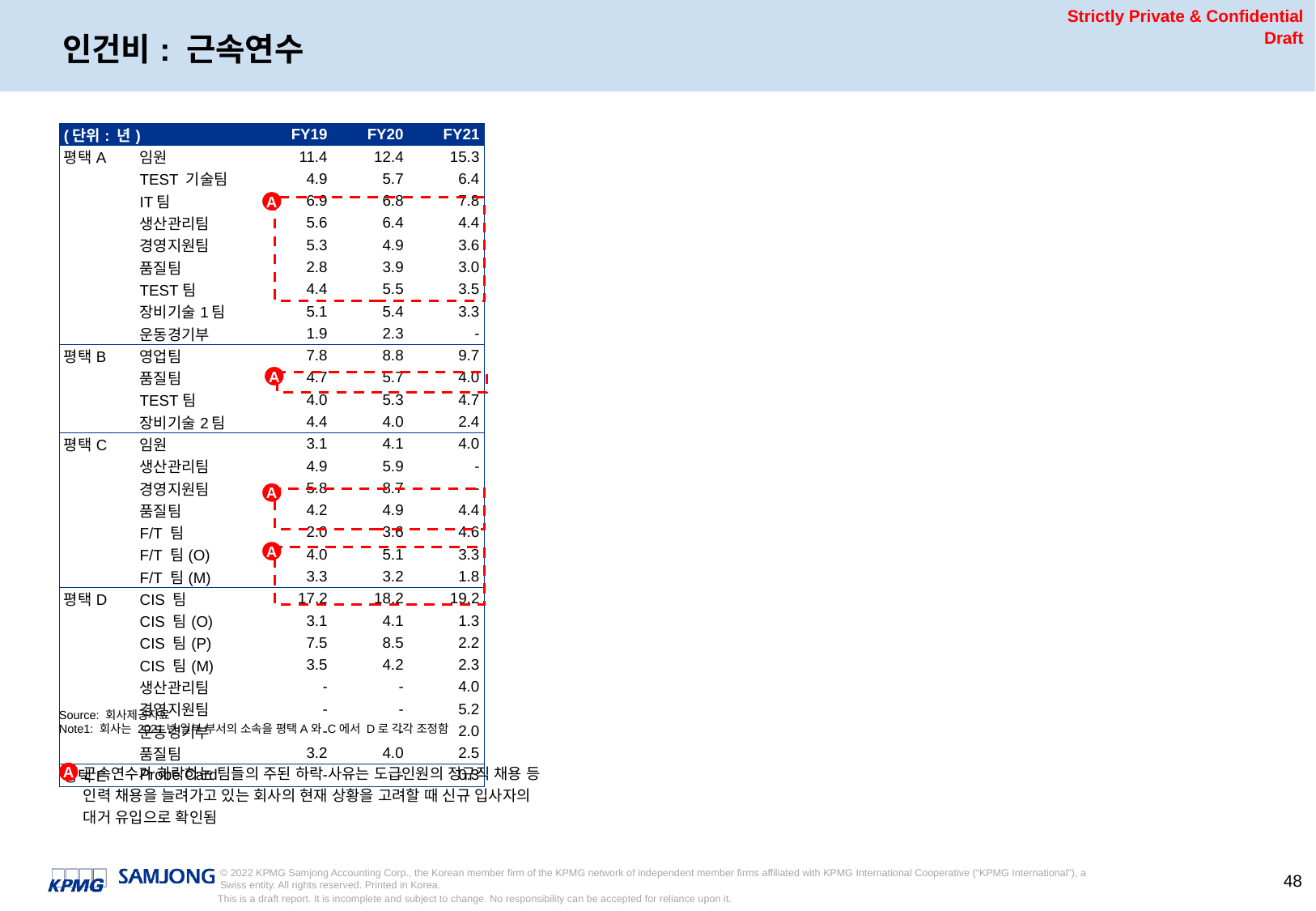

# 인건비: 근속연수
| (단위: 년) |  | FY19 | FY20 | FY21 |
| --- | --- | --- | --- | --- |
| 평택A | 임원 | 11.4 | 12.4 | 15.3 |
|  | TEST 기술팀 | 4.9 | 5.7 | 6.4 |
|  | IT팀 | 6.9 | 6.8 | 7.8 |
|  | 생산관리팀 | 5.6 | 6.4 | 4.4 |
|  | 경영지원팀 | 5.3 | 4.9 | 3.6 |
|  | 품질팀 | 2.8 | 3.9 | 3.0 |
|  | TEST팀 | 4.4 | 5.5 | 3.5 |
|  | 장비기술1팀 | 5.1 | 5.4 | 3.3 |
|  | 운동경기부 | 1.9 | 2.3 | - |
| 평택B | 영업팀 | 7.8 | 8.8 | 9.7 |
|  | 품질팀 | 4.7 | 5.7 | 4.0 |
|  | TEST팀 | 4.0 | 5.3 | 4.7 |
|  | 장비기술2팀 | 4.4 | 4.0 | 2.4 |
| 평택C | 임원 | 3.1 | 4.1 | 4.0 |
|  | 생산관리팀 | 4.9 | 5.9 | - |
|  | 경영지원팀 | 5.8 | 8.7 | - |
|  | 품질팀 | 4.2 | 4.9 | 4.4 |
|  | F/T 팀 | 2.0 | 3.6 | 4.6 |
|  | F/T 팀(O) | 4.0 | 5.1 | 3.3 |
|  | F/T 팀(M) | 3.3 | 3.2 | 1.8 |
| 평택D | CIS 팀 | 17.2 | 18.2 | 19.2 |
|  | CIS 팀(O) | 3.1 | 4.1 | 1.3 |
|  | CIS 팀(P) | 7.5 | 8.5 | 2.2 |
|  | CIS 팀(M) | 3.5 | 4.2 | 2.3 |
|  | 생산관리팀 | - | - | 4.0 |
|  | 경영지원팀 | - | - | 5.2 |
|  | 운동경기부 | - | - | 2.0 |
|  | 품질팀 | 3.2 | 4.0 | 2.5 |
| 평택E | Probe Card | - | - | 0.3 |
A

A

A

A

Source: 회사제공자료
Note1: 회사는 2021년 일부 부서의 소속을 평택A와 C에서 D로 각각 조정함
근속연수가 하락하는 팀들의 주된 하락 사유는 도급인원의 정규직 채용 등 인력 채용을 늘려가고 있는 회사의 현재 상황을 고려할 때 신규 입사자의 대거 유입으로 확인됨
A